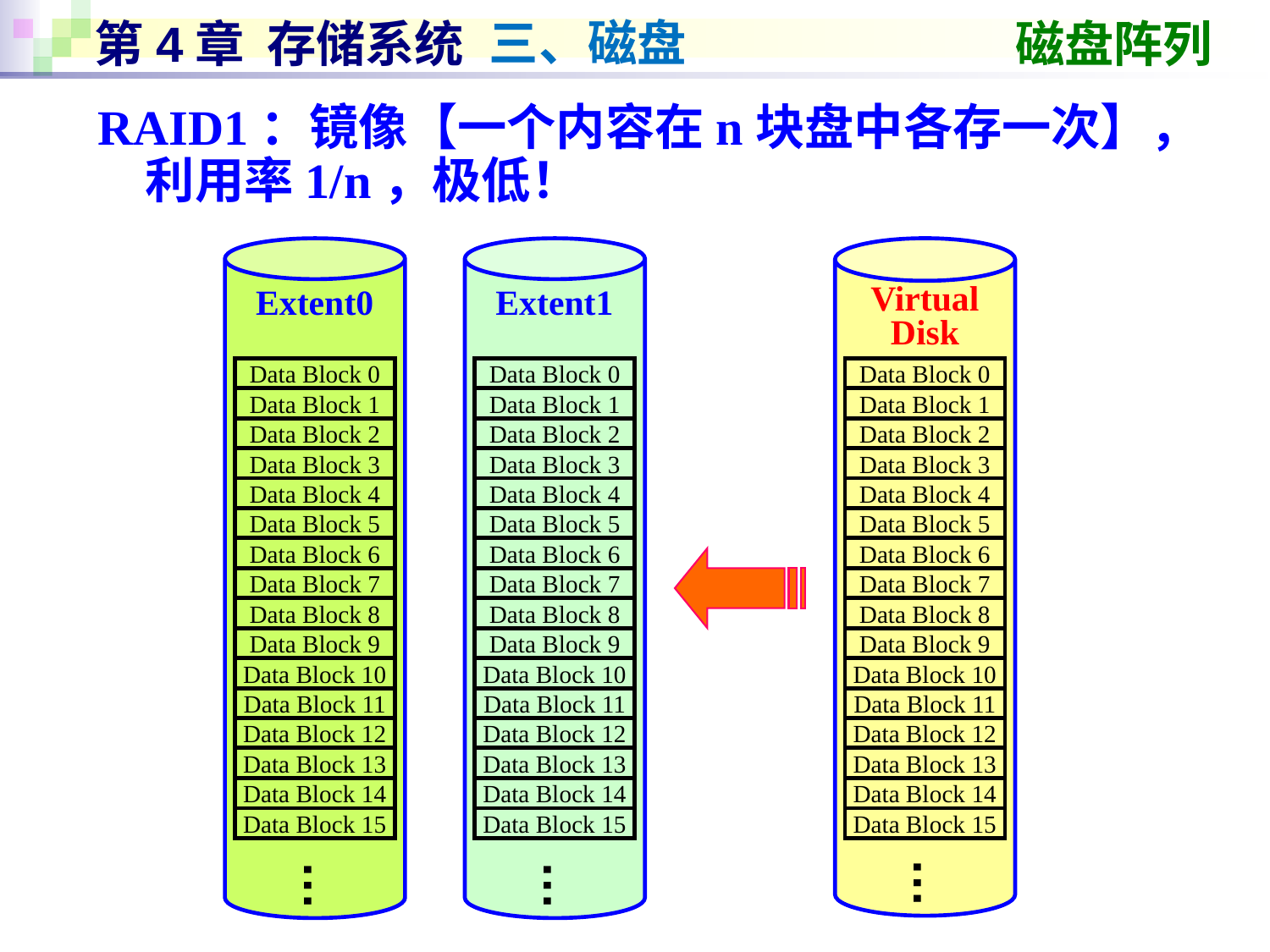

# 第4章  存储系统
三、磁盘
磁盘阵列
RAID1：镜像【一个内容在n块盘中各存一次】，利用率1/n，极低！

Extent0
Extent1
Virtual Disk
Data Block 0
Data Block 0
Data Block 0
Data Block 1
Data Block 1
Data Block 1
Data Block 2
Data Block 2
Data Block 2
Data Block 3
Data Block 3
Data Block 3
Data Block 4
Data Block 4
Data Block 4
Data Block 5
Data Block 5
Data Block 5
Data Block 6
Data Block 6
Data Block 6

Data Block 7
Data Block 7
Data Block 7
Data Block 8
Data Block 8
Data Block 8
Data Block 9
Data Block 9
Data Block 9
Data Block 10
Data Block 10
Data Block 10
Data Block 11
Data Block 11
Data Block 11
Data Block 12
Data Block 12
Data Block 12
Data Block 13
Data Block 13
Data Block 13
Data Block 14
Data Block 14
Data Block 14
Data Block 15
Data Block 15
Data Block 15
…
…
…
26